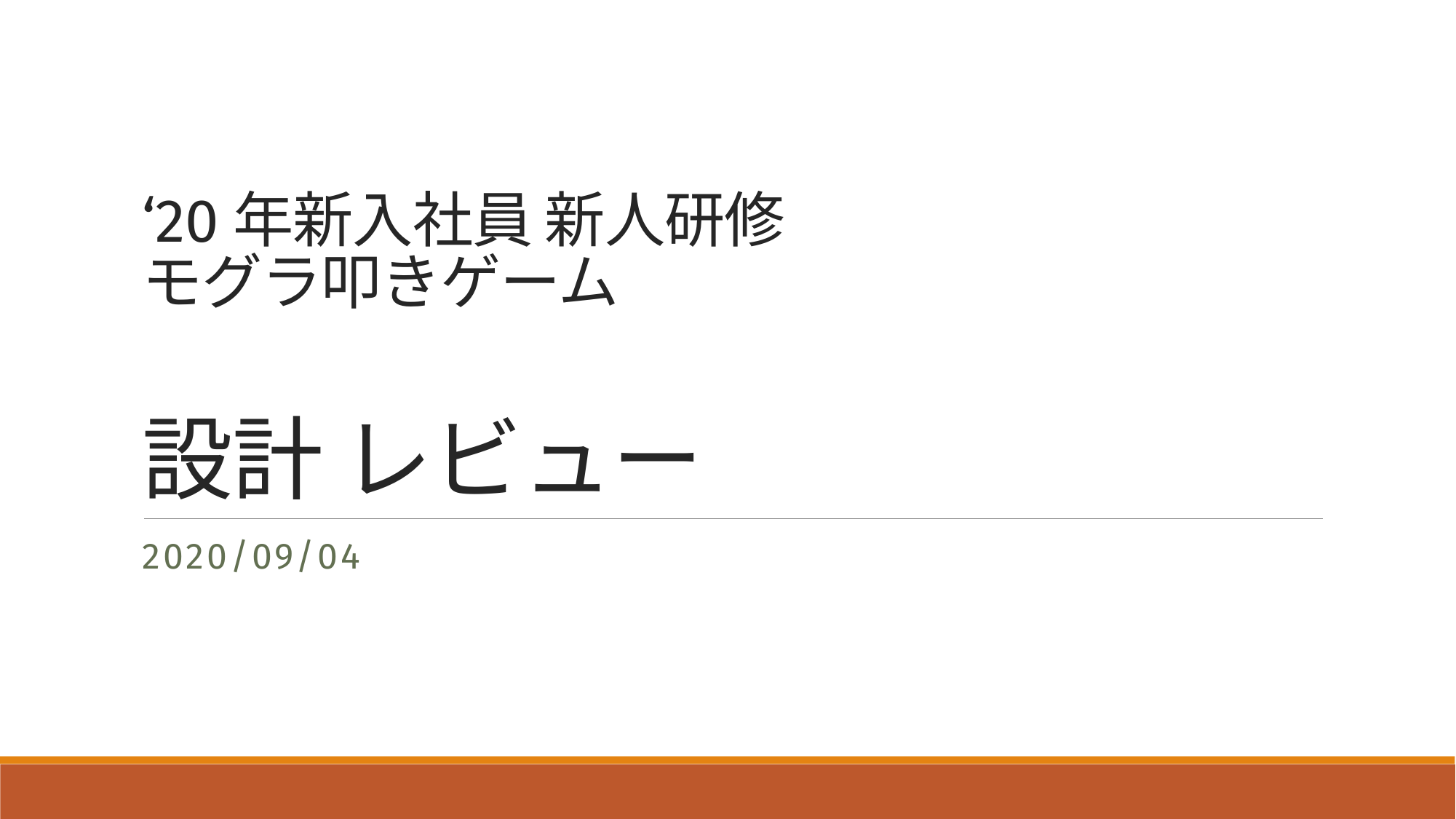

# ‘20年新入社員 新人研修 モグラ叩きゲーム 設計 レビュー
2020/09/04